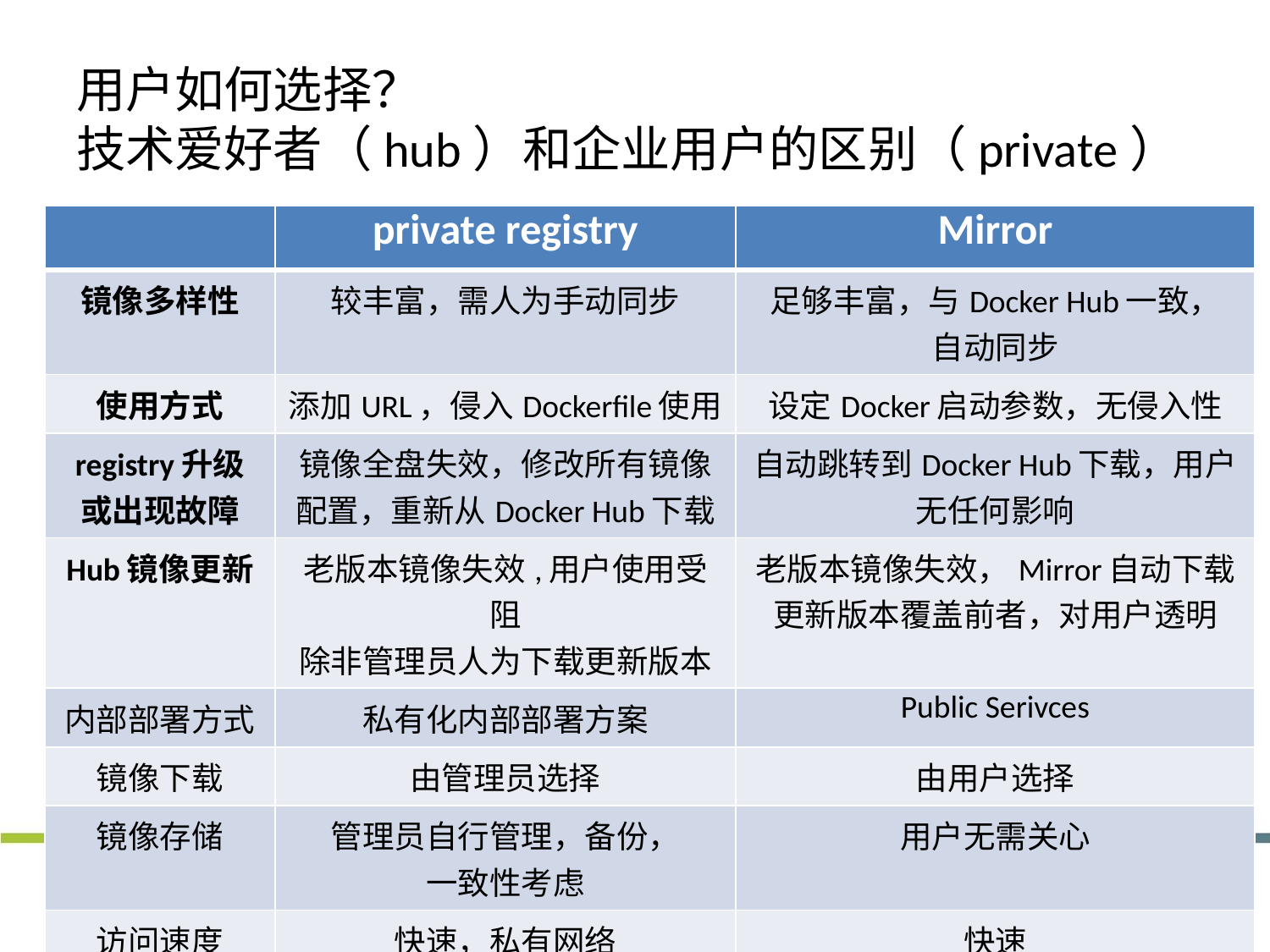

# 用户如何选择？ 技术爱好者（hub）和企业用户的区别（private）
|  | private registry | Mirror |
| --- | --- | --- |
| 镜像多样性 | 较丰富，需人为手动同步 | 足够丰富，与Docker Hub一致， 自动同步 |
| 使用方式 | 添加URL，侵入Dockerfile使用 | 设定Docker启动参数，无侵入性 |
| registry升级 或出现故障 | 镜像全盘失效，修改所有镜像配置，重新从Docker Hub下载 | 自动跳转到Docker Hub下载，用户无任何影响 |
| Hub镜像更新 | 老版本镜像失效,用户使用受阻 除非管理员人为下载更新版本 | 老版本镜像失效，Mirror自动下载更新版本覆盖前者，对用户透明 |
| 内部部署方式 | 私有化内部部署方案 | Public Serivces |
| 镜像下载 | 由管理员选择 | 由用户选择 |
| 镜像存储 | 管理员自行管理，备份， 一致性考虑 | 用户无需关心 |
| 访问速度 | 快速，私有网络 | 快速 |